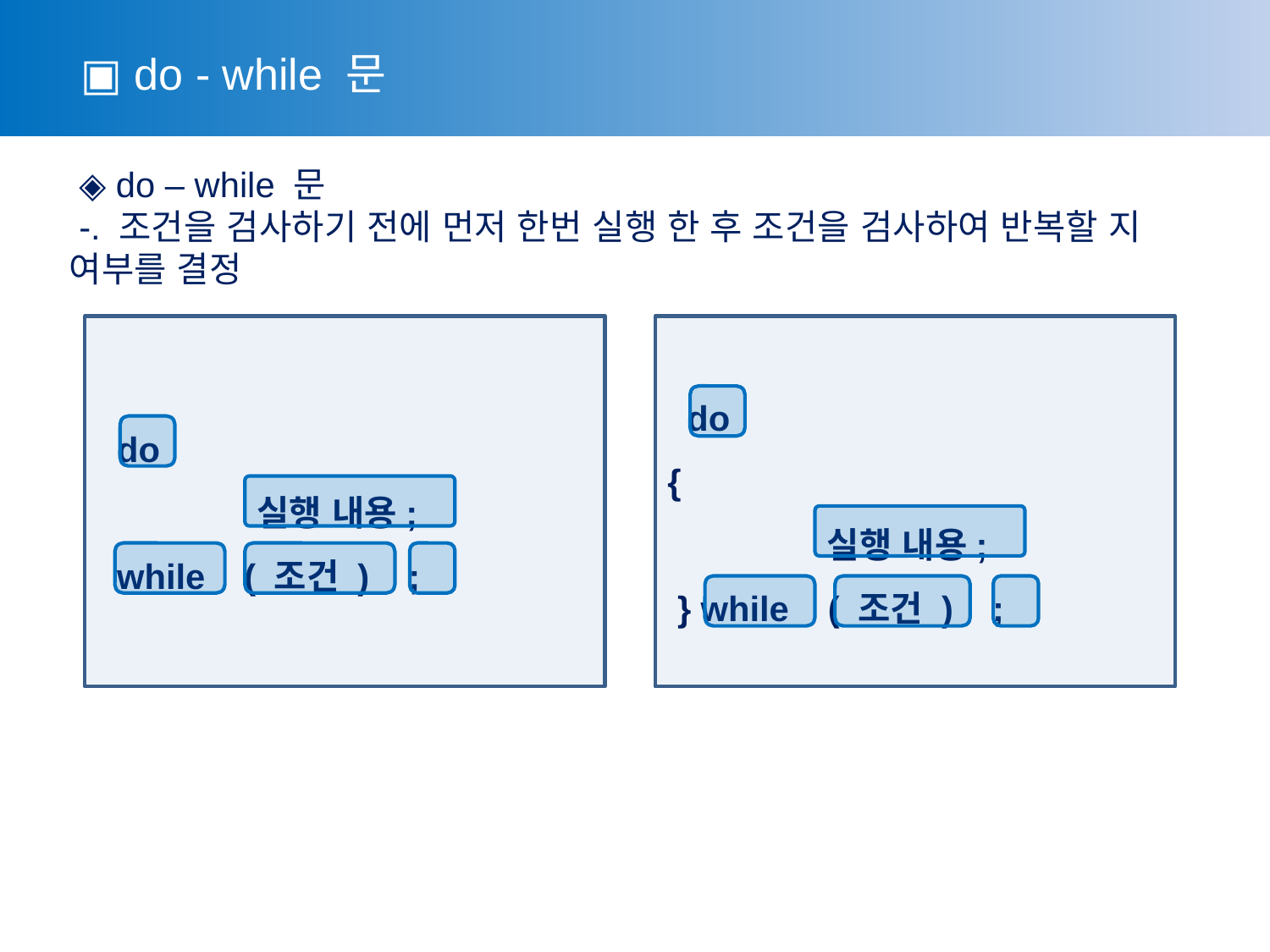

▣ do - while 문
 ◈ do – while 문
 -. 조건을 검사하기 전에 먼저 한번 실행 한 후 조건을 검사하여 반복할 지 여부를 결정
  do
	   실행 내용;
  while    ( 조건 )    ;
  do
{
	   실행 내용;
 } while    ( 조건 )    ;